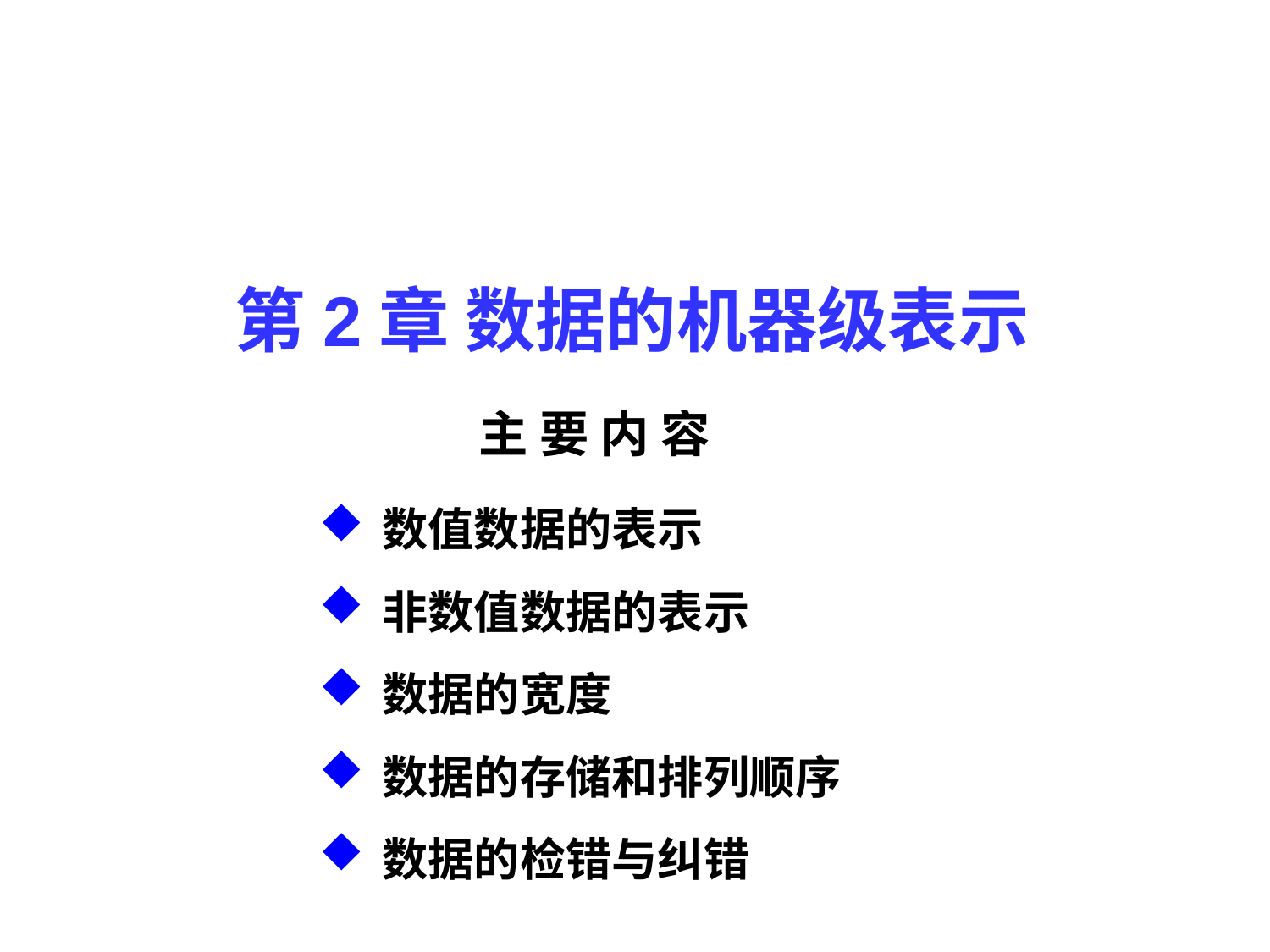

# 第2章 数据的机器级表示
主 要 内 容
数值数据的表示
非数值数据的表示
数据的宽度
数据的存储和排列顺序
数据的检错与纠错
1